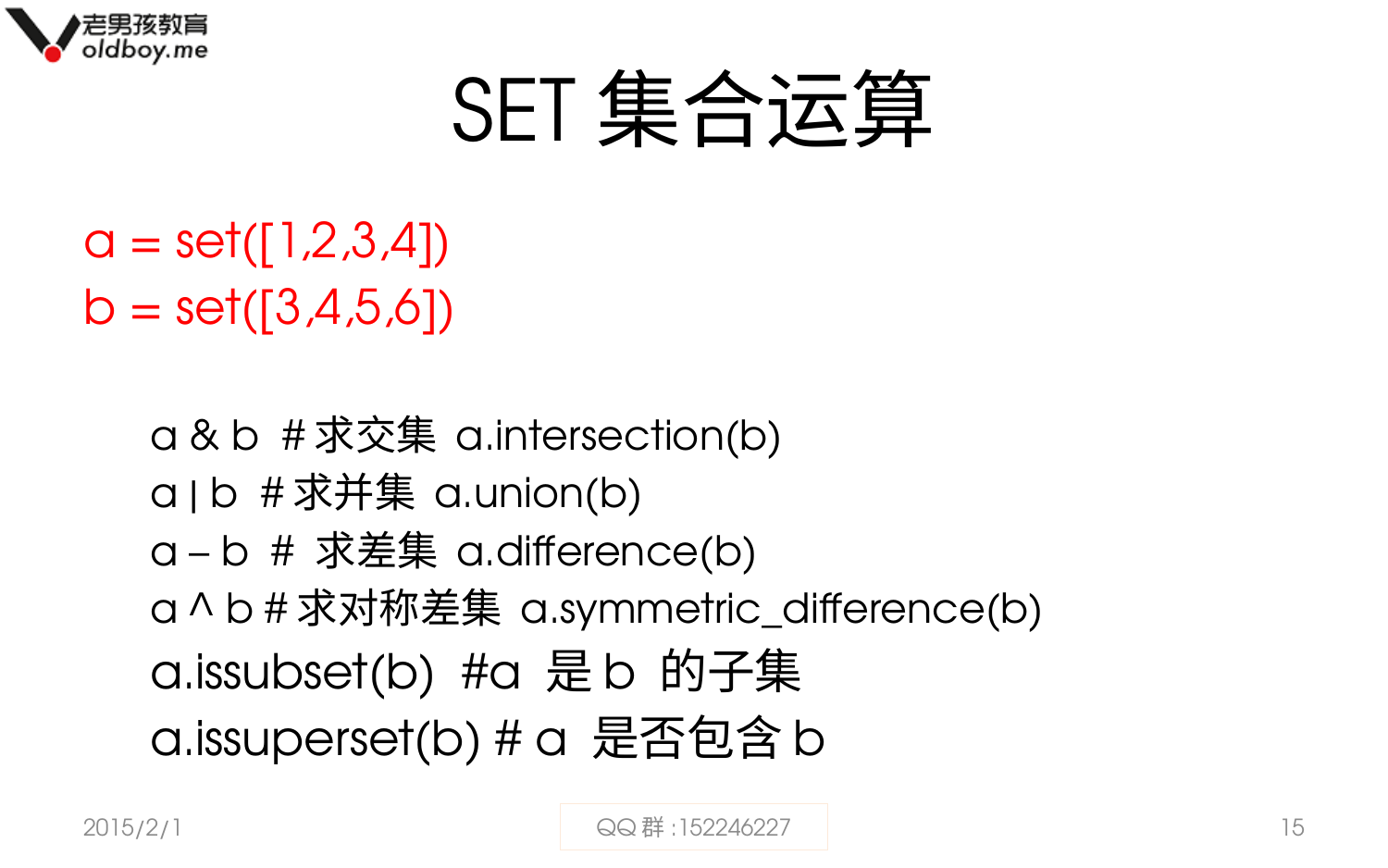

# SET集合运算
a = set([1,2,3,4])
b = set([3,4,5,6])

a & b  #求交集 a.intersection(b)
a | b  #求并集 a.union(b)
a – b  # 求差集 a.difference(b)
a ^ b #求对称差集 a.symmetric_difference(b)
a.issubset(b)  #a 是b 的子集
a.issuperset(b) # a 是否包含b
2015/2/1
QQ群:152246227
15